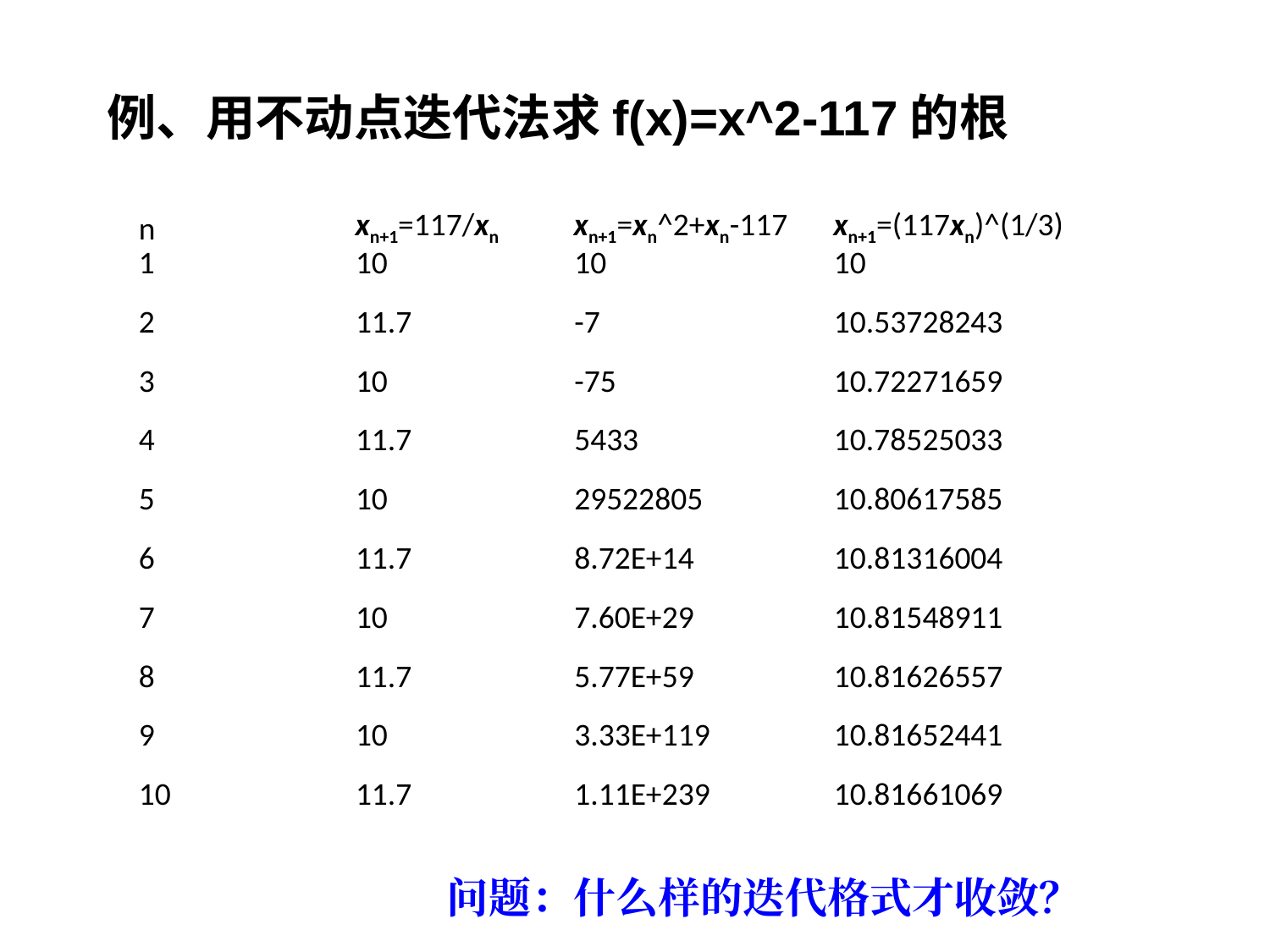

例、用不动点迭代法求f(x)=x^2-117的根

| n | xn+1=117/xn | xn+1=xn^2+xn-117 | xn+1=(117xn)^(1/3) |
| --- | --- | --- | --- |
| 1 | 10 | 10 | 10 |
| 2 | 11.7 | -7 | 10.53728243 |
| 3 | 10 | -75 | 10.72271659 |
| 4 | 11.7 | 5433 | 10.78525033 |
| 5 | 10 | 29522805 | 10.80617585 |
| 6 | 11.7 | 8.72E+14 | 10.81316004 |
| 7 | 10 | 7.60E+29 | 10.81548911 |
| 8 | 11.7 | 5.77E+59 | 10.81626557 |
| 9 | 10 | 3.33E+119 | 10.81652441 |
| 10 | 11.7 | 1.11E+239 | 10.81661069 |
问题：什么样的迭代格式才收敛？